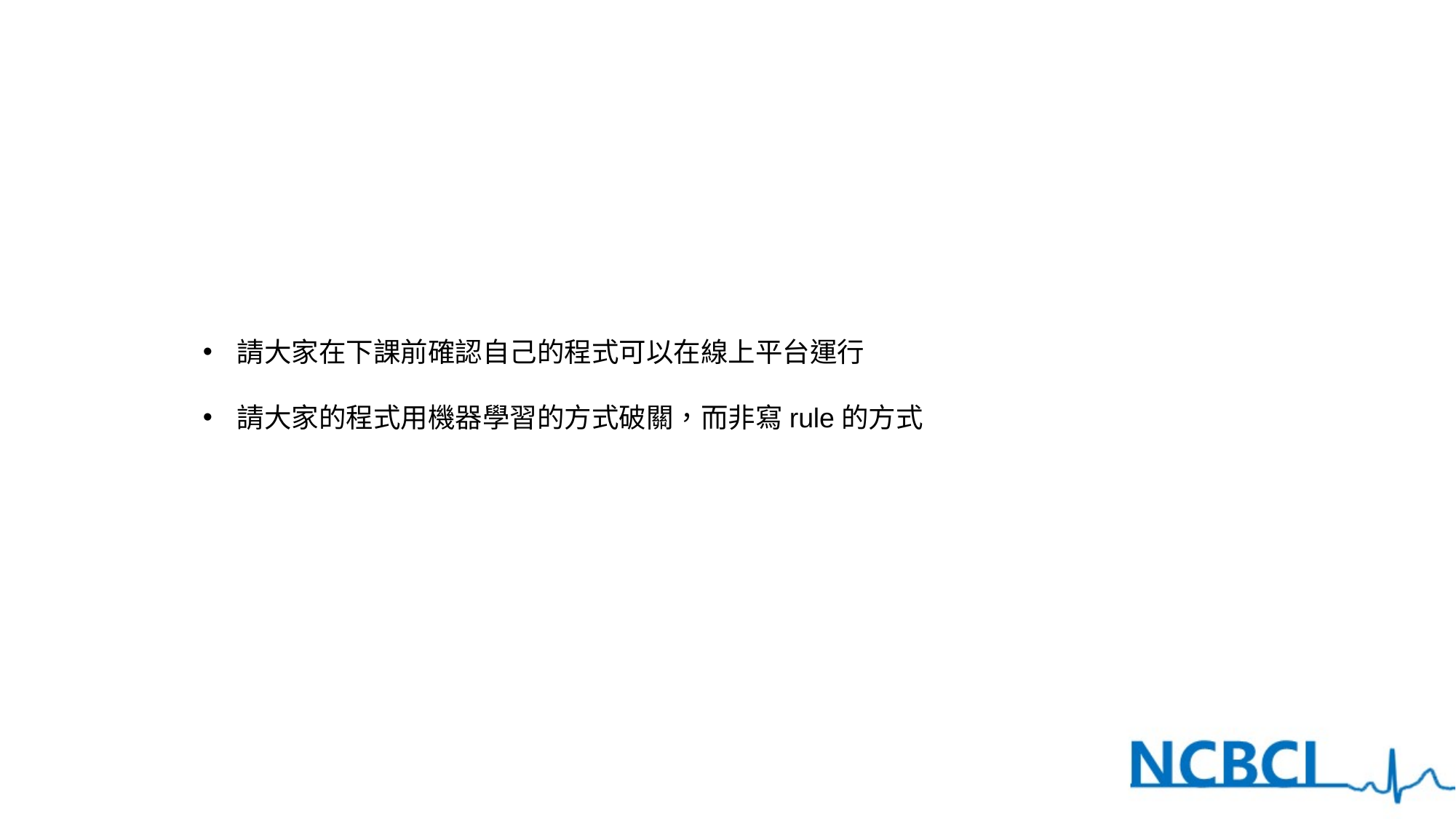

請大家在下課前確認自己的程式可以在線上平台運行

請大家的程式用機器學習的方式破關，而非寫rule的方式